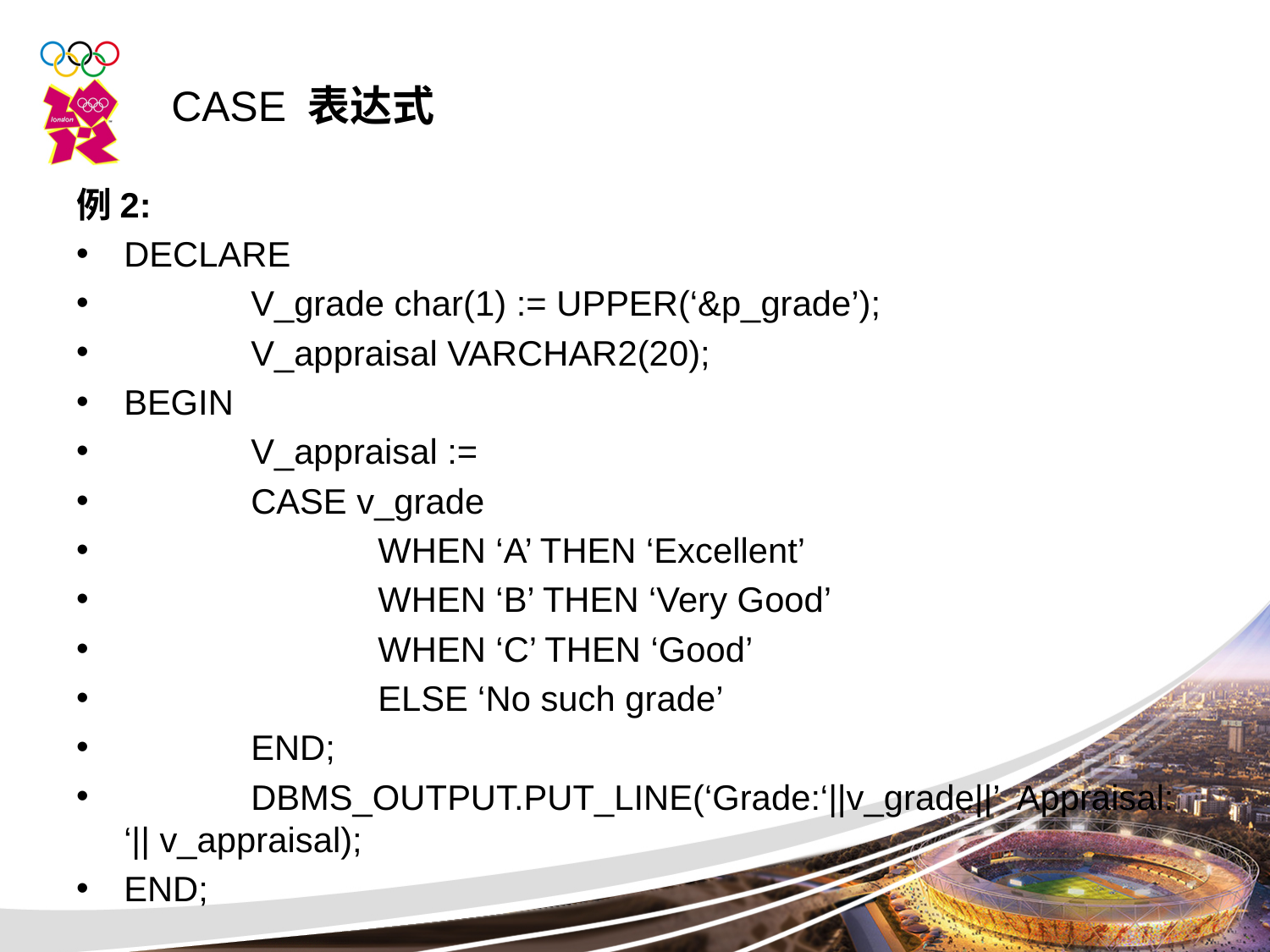

CASE 表达式
例2:
DECLARE
	V_grade char(1) := UPPER(‘&p_grade’);
	V_appraisal VARCHAR2(20);
BEGIN
	V_appraisal :=
	CASE v_grade
		WHEN ‘A’ THEN ‘Excellent’
		WHEN ‘B’ THEN ‘Very Good’
		WHEN ‘C’ THEN ‘Good’
		ELSE ‘No such grade’
	END;
	DBMS_OUTPUT.PUT_LINE(‘Grade:‘||v_grade||’  Appraisal: ‘|| v_appraisal);
END;